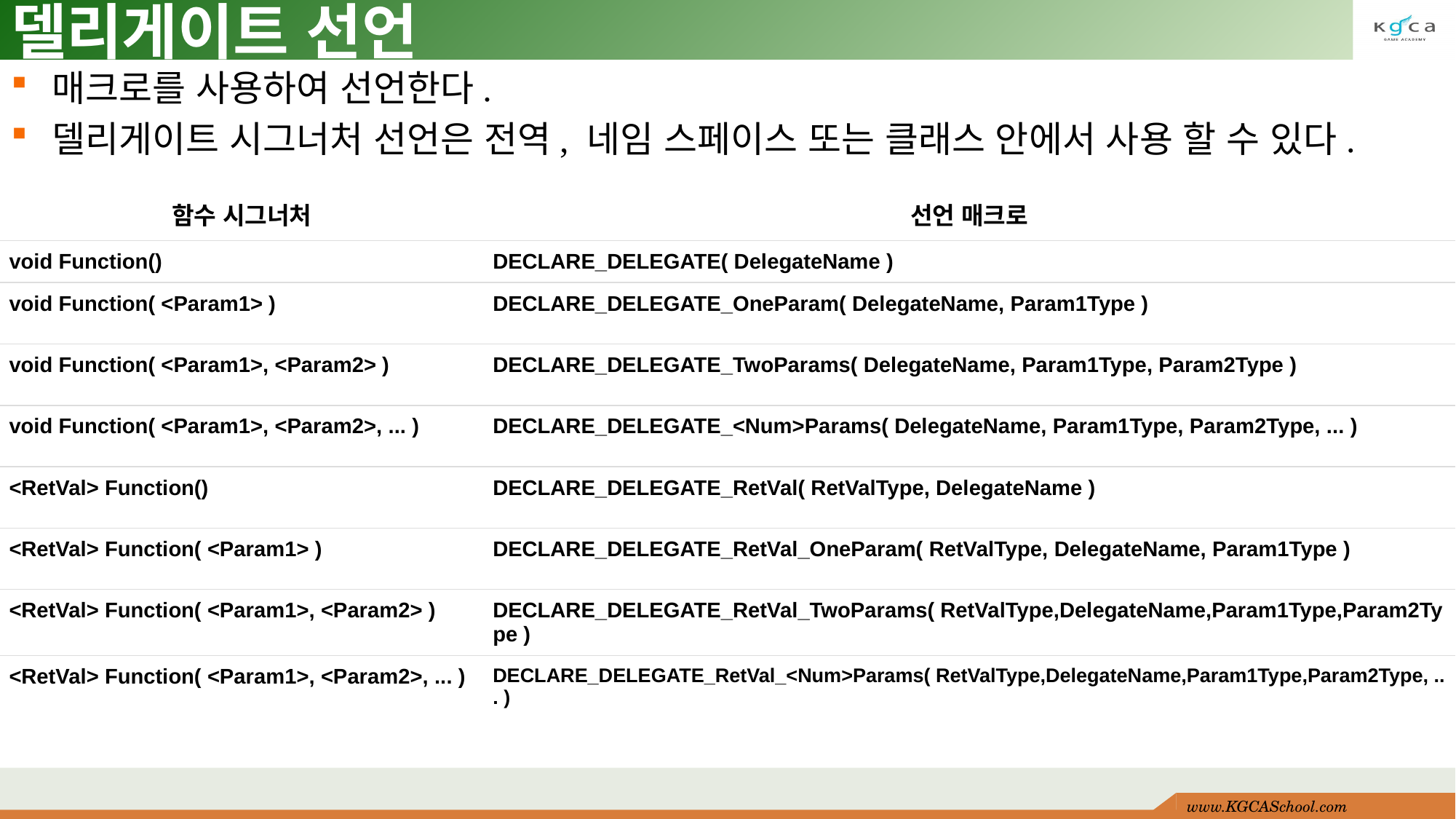

# 델리게이트 선언
매크로를 사용하여 선언한다.
델리게이트 시그너처 선언은 전역, 네임 스페이스 또는 클래스 안에서 사용 할 수 있다.

| 함수 시그너처 | 선언 매크로 |
| --- | --- |
| void Function() | DECLARE\_DELEGATE( DelegateName ) |
| void Function( <Param1> ) | DECLARE\_DELEGATE\_OneParam( DelegateName, Param1Type ) |
| void Function( <Param1>, <Param2> ) | DECLARE\_DELEGATE\_TwoParams( DelegateName, Param1Type, Param2Type ) |
| void Function( <Param1>, <Param2>, ... ) | DECLARE\_DELEGATE\_<Num>Params( DelegateName, Param1Type, Param2Type, ... ) |
| <RetVal> Function() | DECLARE\_DELEGATE\_RetVal( RetValType, DelegateName ) |
| <RetVal> Function( <Param1> ) | DECLARE\_DELEGATE\_RetVal\_OneParam( RetValType, DelegateName, Param1Type ) |
| <RetVal> Function( <Param1>, <Param2> ) | DECLARE\_DELEGATE\_RetVal\_TwoParams( RetValType,DelegateName,Param1Type,Param2Type ) |
| <RetVal> Function( <Param1>, <Param2>, ... ) | DECLARE\_DELEGATE\_RetVal\_<Num>Params( RetValType,DelegateName,Param1Type,Param2Type, ... ) |